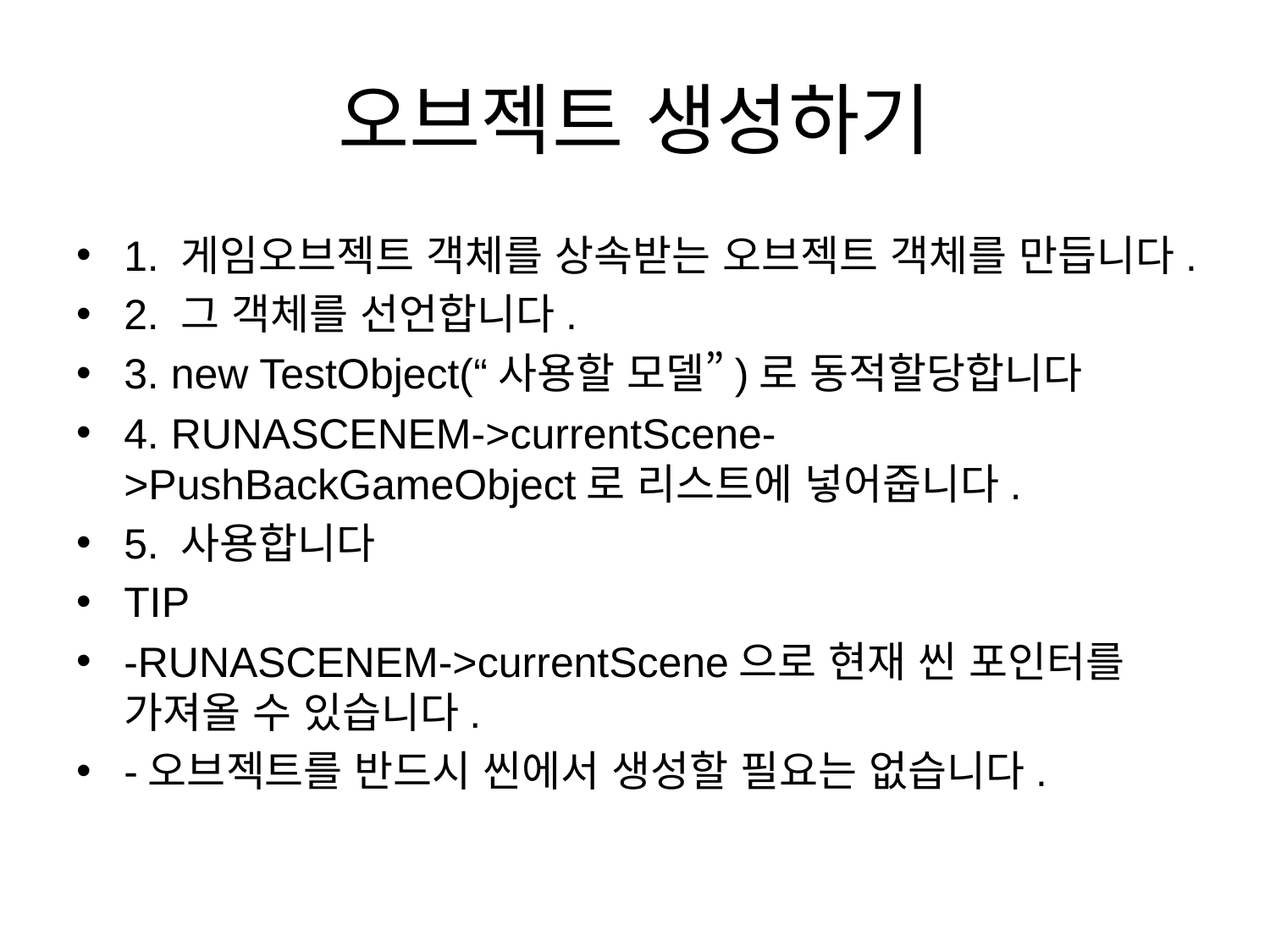

# 오브젝트 생성하기
1. 게임오브젝트 객체를 상속받는 오브젝트 객체를 만듭니다.
2. 그 객체를 선언합니다.
3. new TestObject(“사용할 모델”)로 동적할당합니다
4. RUNASCENEM->currentScene->PushBackGameObject로 리스트에 넣어줍니다.
5. 사용합니다
TIP
-RUNASCENEM->currentScene으로 현재 씬 포인터를 가져올 수 있습니다.
-오브젝트를 반드시 씬에서 생성할 필요는 없습니다.